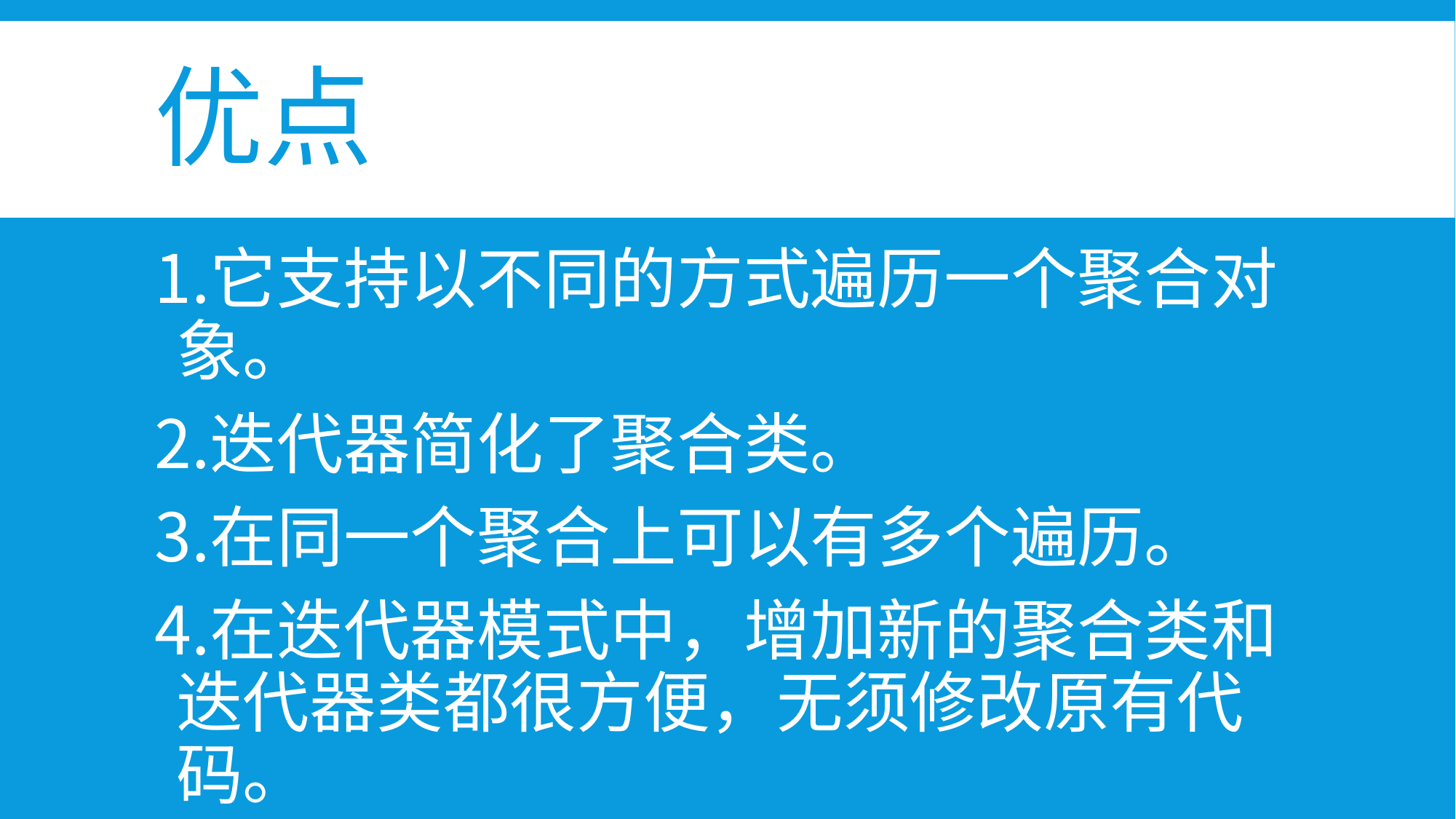

# 优点
它支持以不同的方式遍历一个聚合对象。
迭代器简化了聚合类。
在同一个聚合上可以有多个遍历。
在迭代器模式中，增加新的聚合类和迭代器类都很方便，无须修改原有代码。